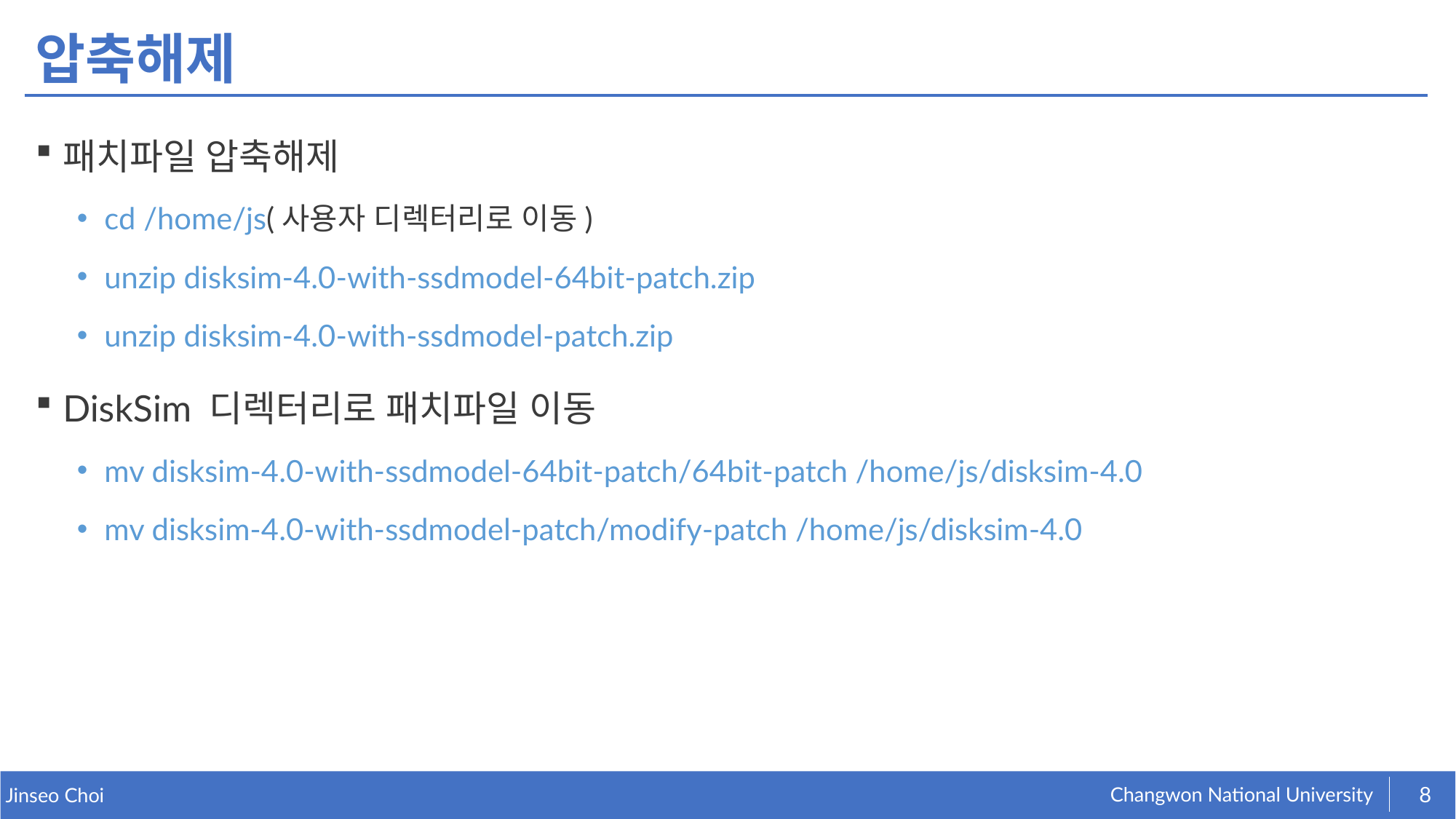

# 압축해제
패치파일 압축해제
cd /home/js(사용자 디렉터리로 이동)
unzip disksim-4.0-with-ssdmodel-64bit-patch.zip
unzip disksim-4.0-with-ssdmodel-patch.zip
DiskSim 디렉터리로 패치파일 이동
mv disksim-4.0-with-ssdmodel-64bit-patch/64bit-patch /home/js/disksim-4.0
mv disksim-4.0-with-ssdmodel-patch/modify-patch /home/js/disksim-4.0

8